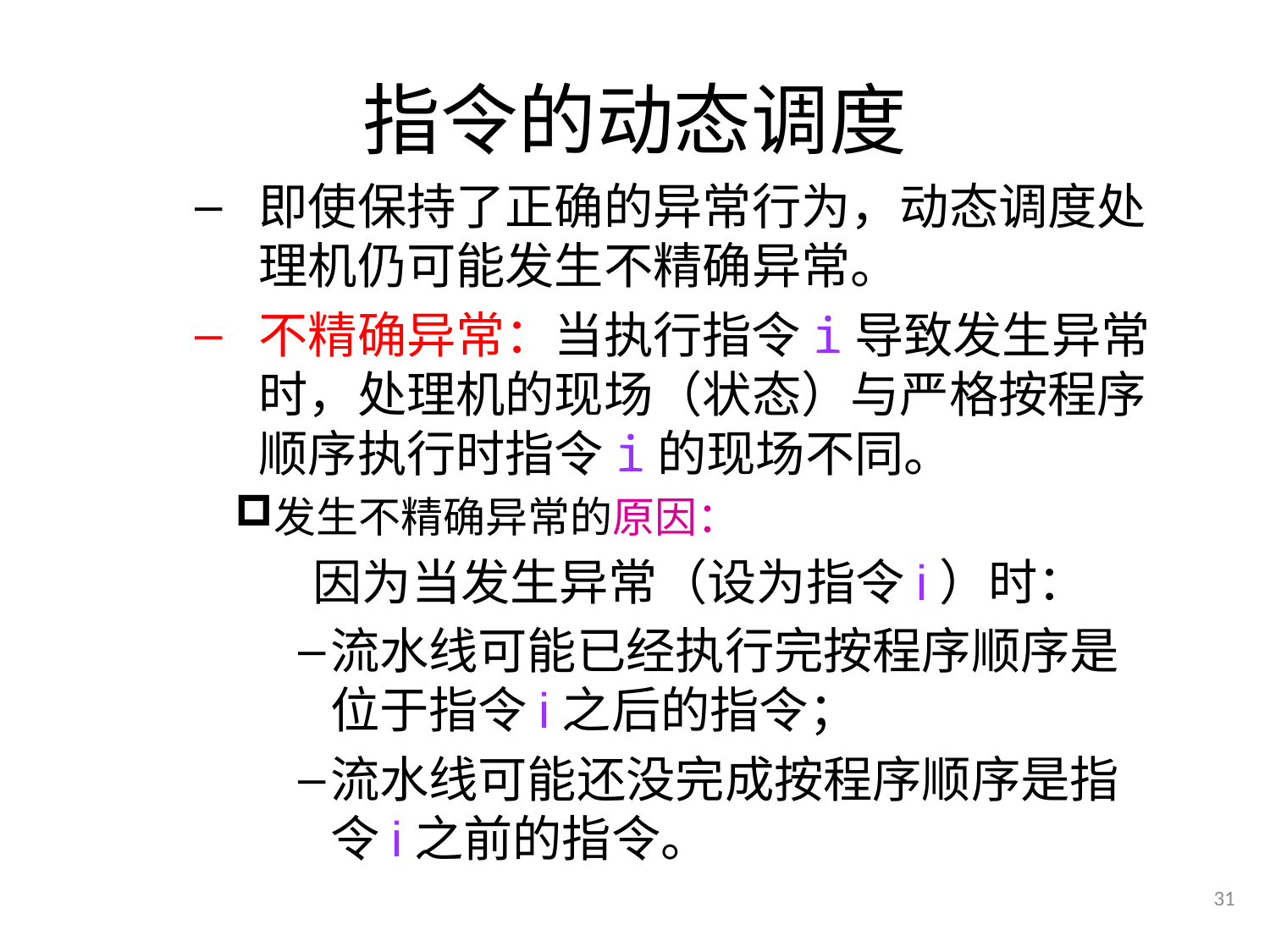

# 指令的动态调度
即使保持了正确的异常行为，动态调度处理机仍可能发生不精确异常。
不精确异常：当执行指令i导致发生异常时，处理机的现场（状态）与严格按程序顺序执行时指令i的现场不同。
发生不精确异常的原因：
      因为当发生异常（设为指令i）时：
流水线可能已经执行完按程序顺序是位于指令i之后的指令；
流水线可能还没完成按程序顺序是指令i之前的指令。
31